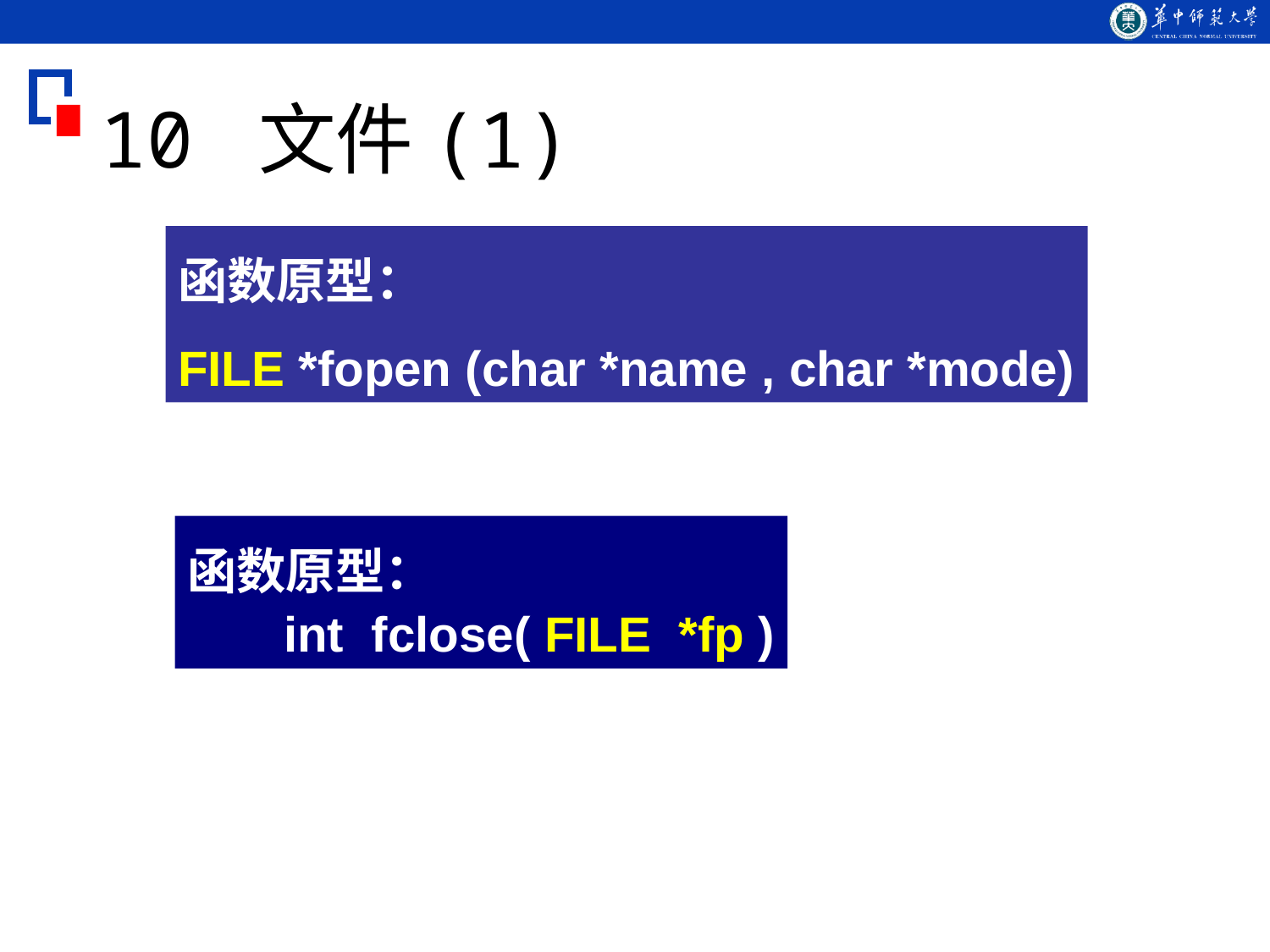

# 10 文件(1)
函数原型：
FILE *fopen (char *name , char *mode)
函数原型：
       int  fclose( FILE  *fp )